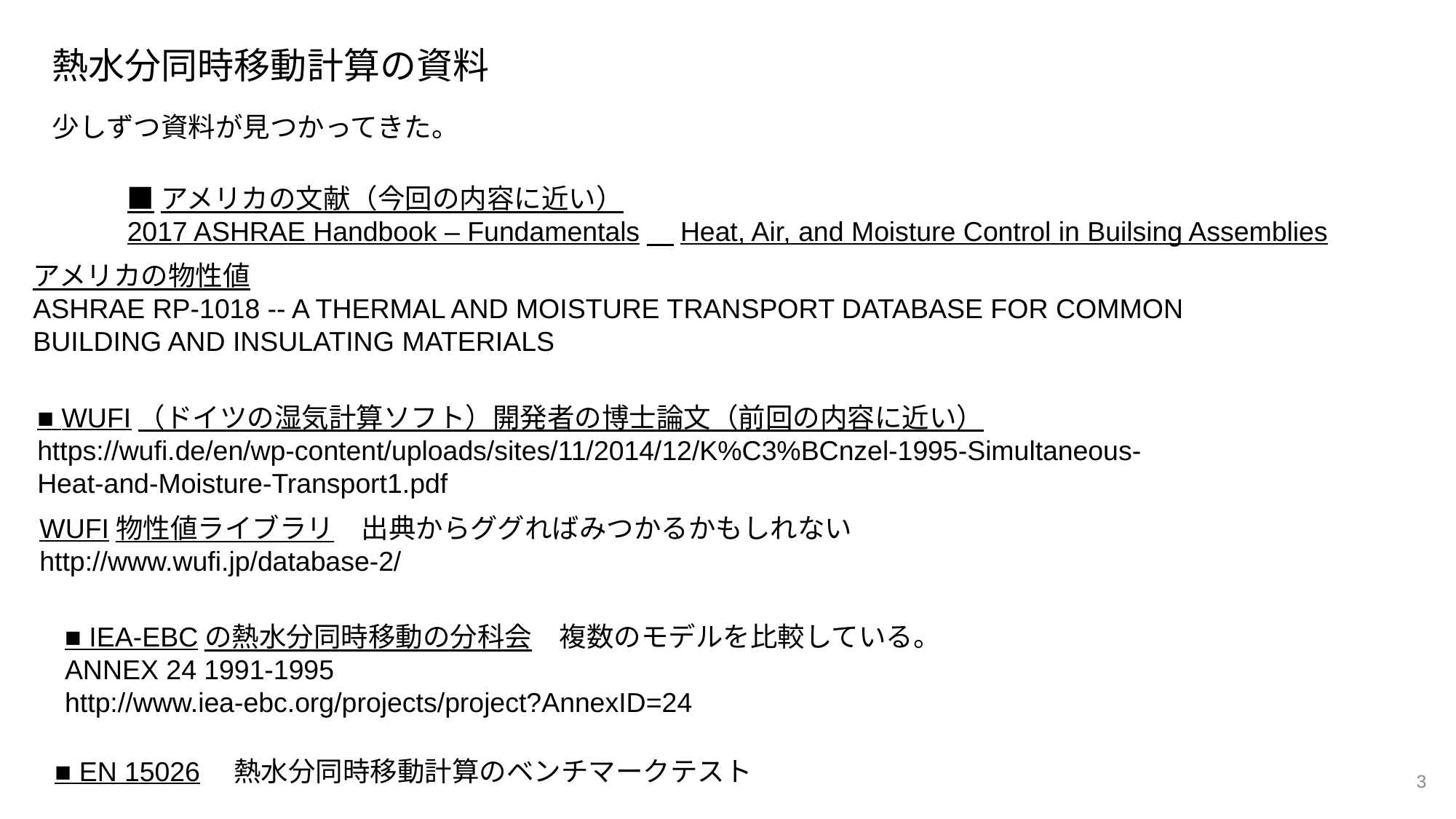

熱水分同時移動計算の資料
少しずつ資料が見つかってきた。
■アメリカの文献（今回の内容に近い）
2017 ASHRAE Handbook – Fundamentals　Heat, Air, and Moisture Control in Builsing Assemblies
アメリカの物性値
ASHRAE RP-1018 -- A THERMAL AND MOISTURE TRANSPORT DATABASE FOR COMMON BUILDING AND INSULATING MATERIALS
■ WUFI（ドイツの湿気計算ソフト）開発者の博士論文（前回の内容に近い）
https://wufi.de/en/wp-content/uploads/sites/11/2014/12/K%C3%BCnzel-1995-Simultaneous-Heat-and-Moisture-Transport1.pdf
WUFI物性値ライブラリ　出典からググればみつかるかもしれない
http://www.wufi.jp/database-2/
■ IEA-EBCの熱水分同時移動の分科会　複数のモデルを比較している。
ANNEX 24 1991-1995
http://www.iea-ebc.org/projects/project?AnnexID=24
■ EN 15026　熱水分同時移動計算のベンチマークテスト
3